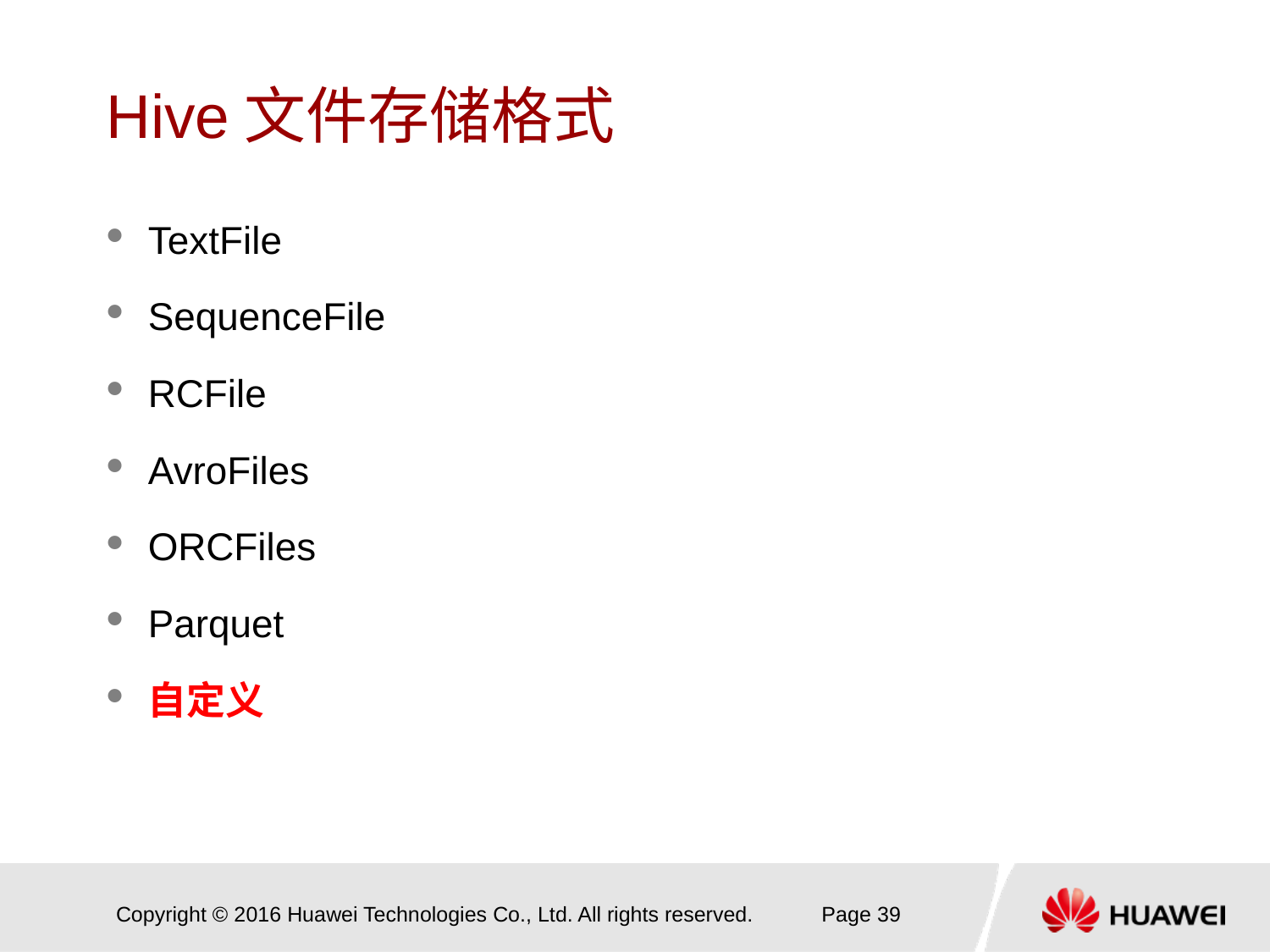

# Hive文件存储格式
TextFile
SequenceFile
RCFile
AvroFiles
ORCFiles
Parquet
自定义